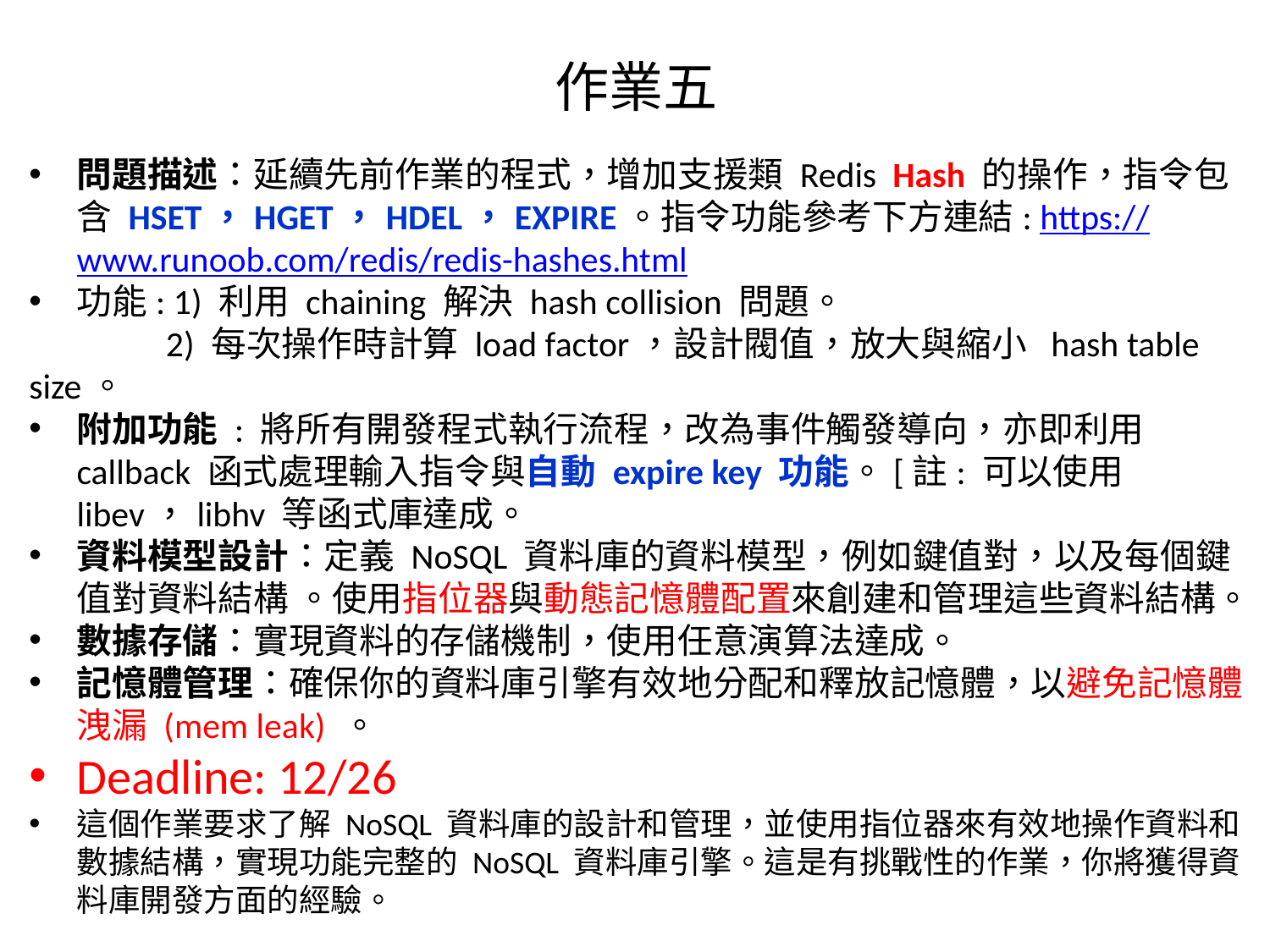

# 作業五
問題描述：延續先前作業的程式，增加支援類 Redis  Hash 的操作，指令包含 HSET，HGET，HDEL，EXPIRE。指令功能參考下方連結: https://www.runoob.com/redis/redis-hashes.html
功能: 1) 利用 chaining 解決 hash collision 問題。
                 2) 每次操作時計算 load factor，設計閥值，放大與縮小  hash table size。
附加功能 : 將所有開發程式執行流程，改為事件觸發導向，亦即利用 callback 函式處理輸入指令與自動 expire key 功能。[註: 可以使用 libev，libhv 等函式庫達成。
資料模型設計：定義 NoSQL 資料庫的資料模型，例如鍵值對，以及每個鍵值對資料結構 。使用指位器與動態記憶體配置來創建和管理這些資料結構。
數據存儲：實現資料的存儲機制，使用任意演算法達成。
記憶體管理：確保你的資料庫引擎有效地分配和釋放記憶體，以避免記憶體洩漏 (mem leak) 。
Deadline: 12/26
這個作業要求了解 NoSQL 資料庫的設計和管理，並使用指位器來有效地操作資料和數據結構，實現功能完整的 NoSQL 資料庫引擎。這是有挑戰性的作業，你將獲得資料庫開發方面的經驗。